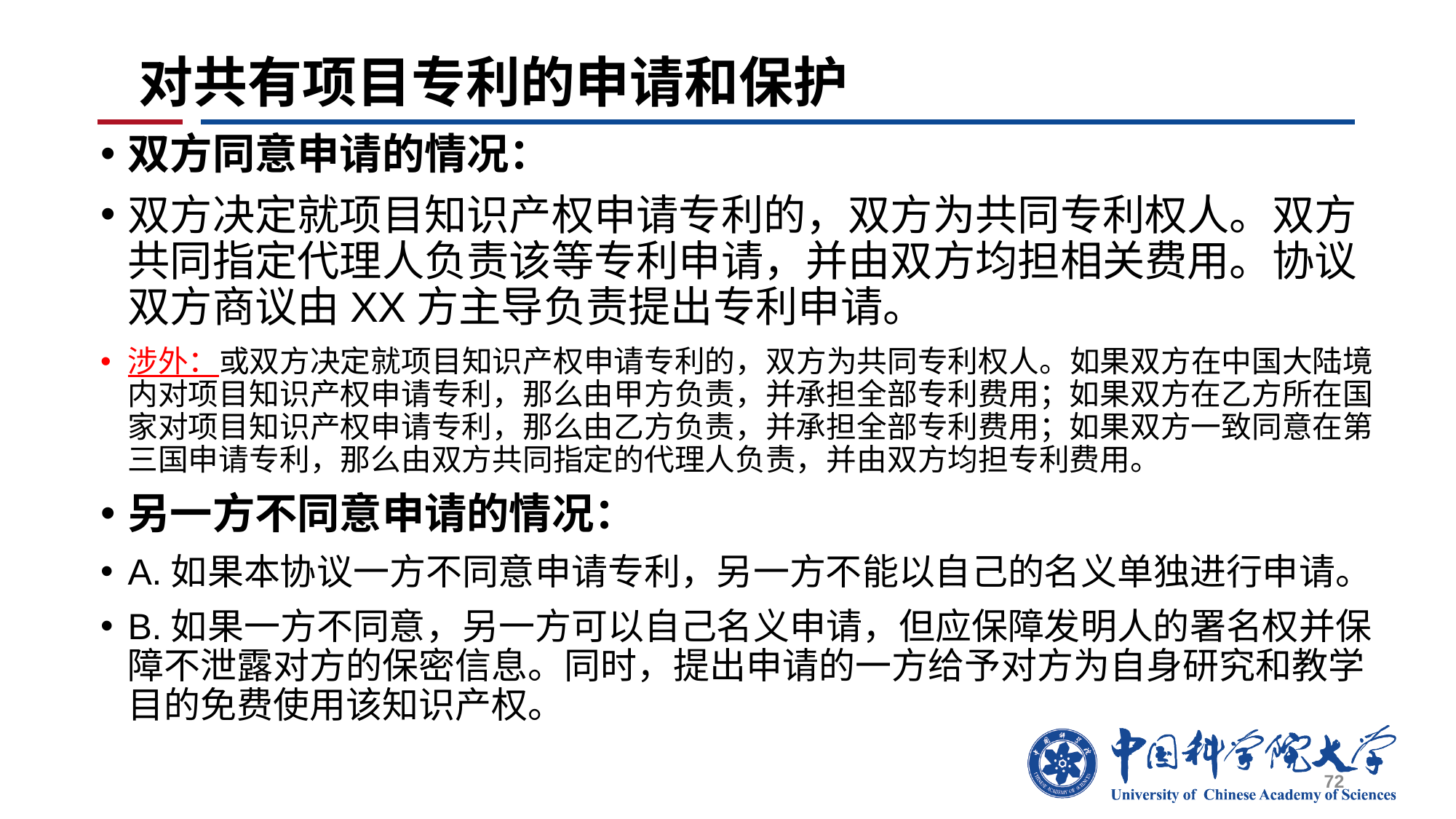

72
# 对共有项目专利的申请和保护
双方同意申请的情况：
双方决定就项目知识产权申请专利的，双方为共同专利权人。双方共同指定代理人负责该等专利申请，并由双方均担相关费用。协议双方商议由XX方主导负责提出专利申请。
涉外：或双方决定就项目知识产权申请专利的，双方为共同专利权人。如果双方在中国大陆境内对项目知识产权申请专利，那么由甲方负责，并承担全部专利费用；如果双方在乙方所在国家对项目知识产权申请专利，那么由乙方负责，并承担全部专利费用；如果双方一致同意在第三国申请专利，那么由双方共同指定的代理人负责，并由双方均担专利费用。
另一方不同意申请的情况：
A.如果本协议一方不同意申请专利，另一方不能以自己的名义单独进行申请。
B.如果一方不同意，另一方可以自己名义申请，但应保障发明人的署名权并保障不泄露对方的保密信息。同时，提出申请的一方给予对方为自身研究和教学目的免费使用该知识产权。